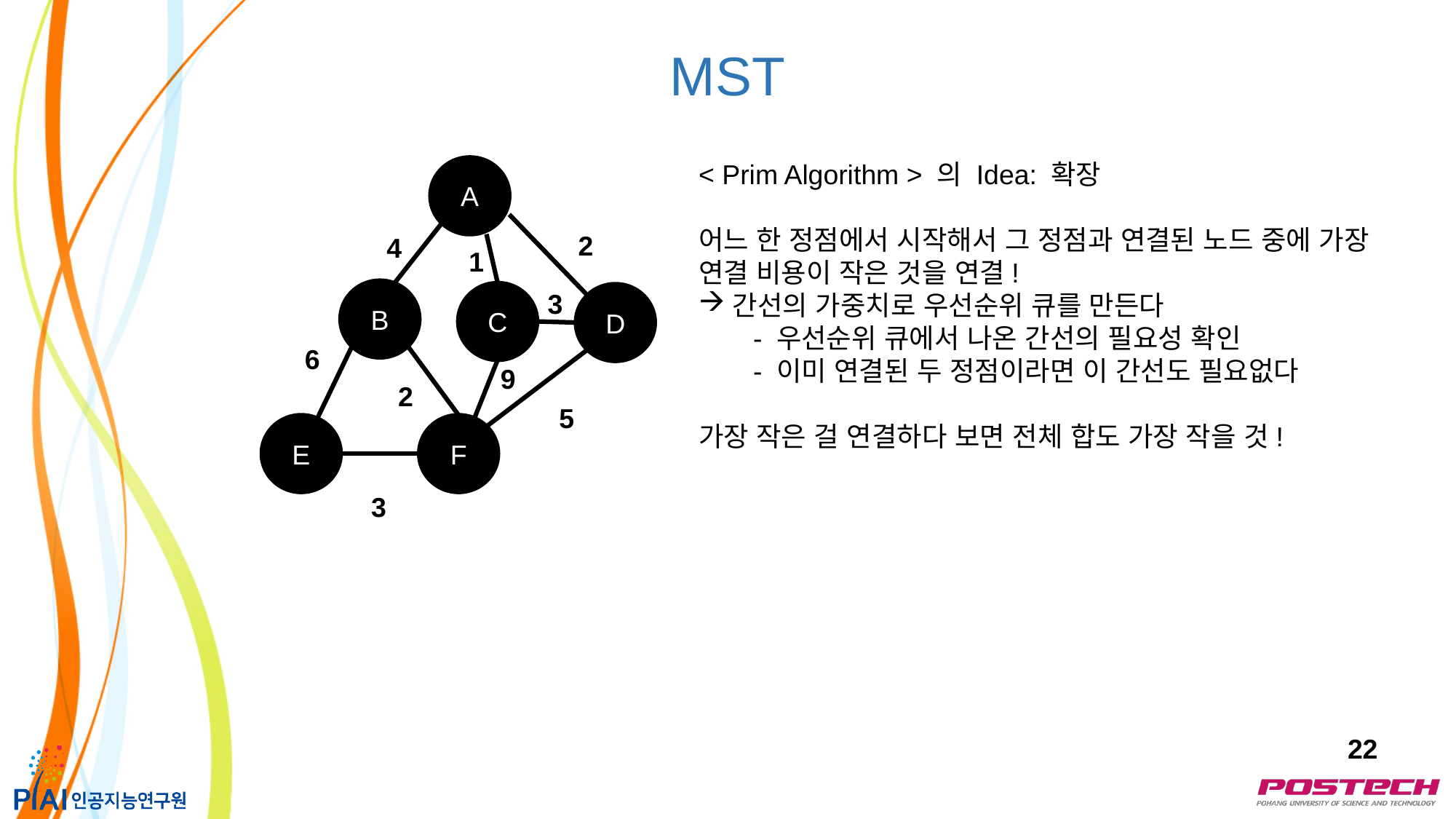

MST
< Prim Algorithm > 의 Idea: 확장

어느 한 정점에서 시작해서 그 정점과 연결된 노드 중에 가장 연결 비용이 작은 것을 연결!
간선의 가중치로 우선순위 큐를 만든다
- 우선순위 큐에서 나온 간선의 필요성 확인
- 이미 연결된 두 정점이라면 이 간선도 필요없다

가장 작은 걸 연결하다 보면 전체 합도 가장 작을 것!
A
2
4
1
B
3
C
D
6
9
2
5
E
F
3